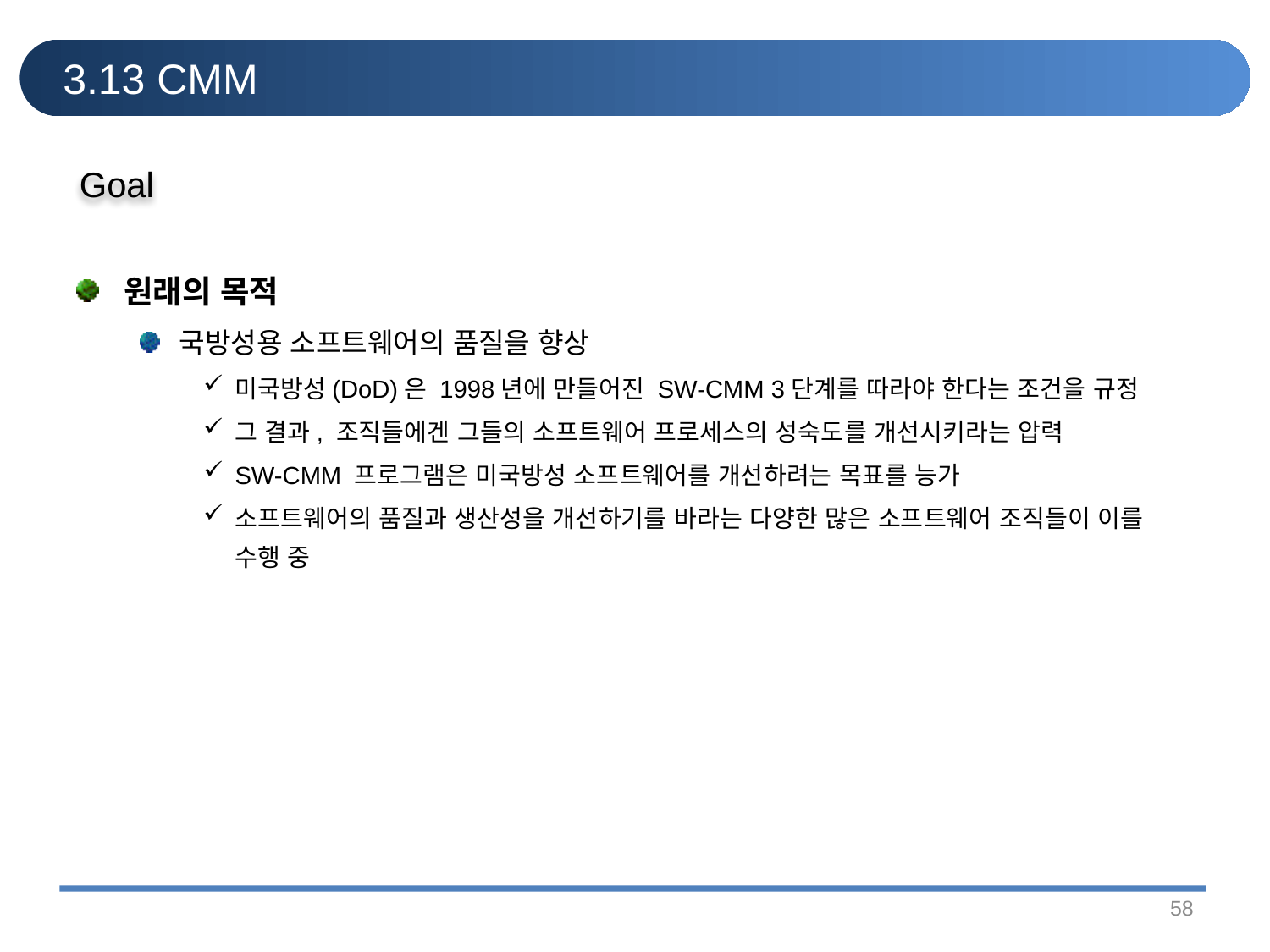

# 3.13 CMM
Goal
원래의 목적
국방성용 소프트웨어의 품질을 향상
미국방성(DoD)은 1998년에 만들어진 SW-CMM 3단계를 따라야 한다는 조건을 규정
그 결과, 조직들에겐 그들의 소프트웨어 프로세스의 성숙도를 개선시키라는 압력
SW-CMM 프로그램은 미국방성 소프트웨어를 개선하려는 목표를 능가
소프트웨어의 품질과 생산성을 개선하기를 바라는 다양한 많은 소프트웨어 조직들이 이를 수행 중

58